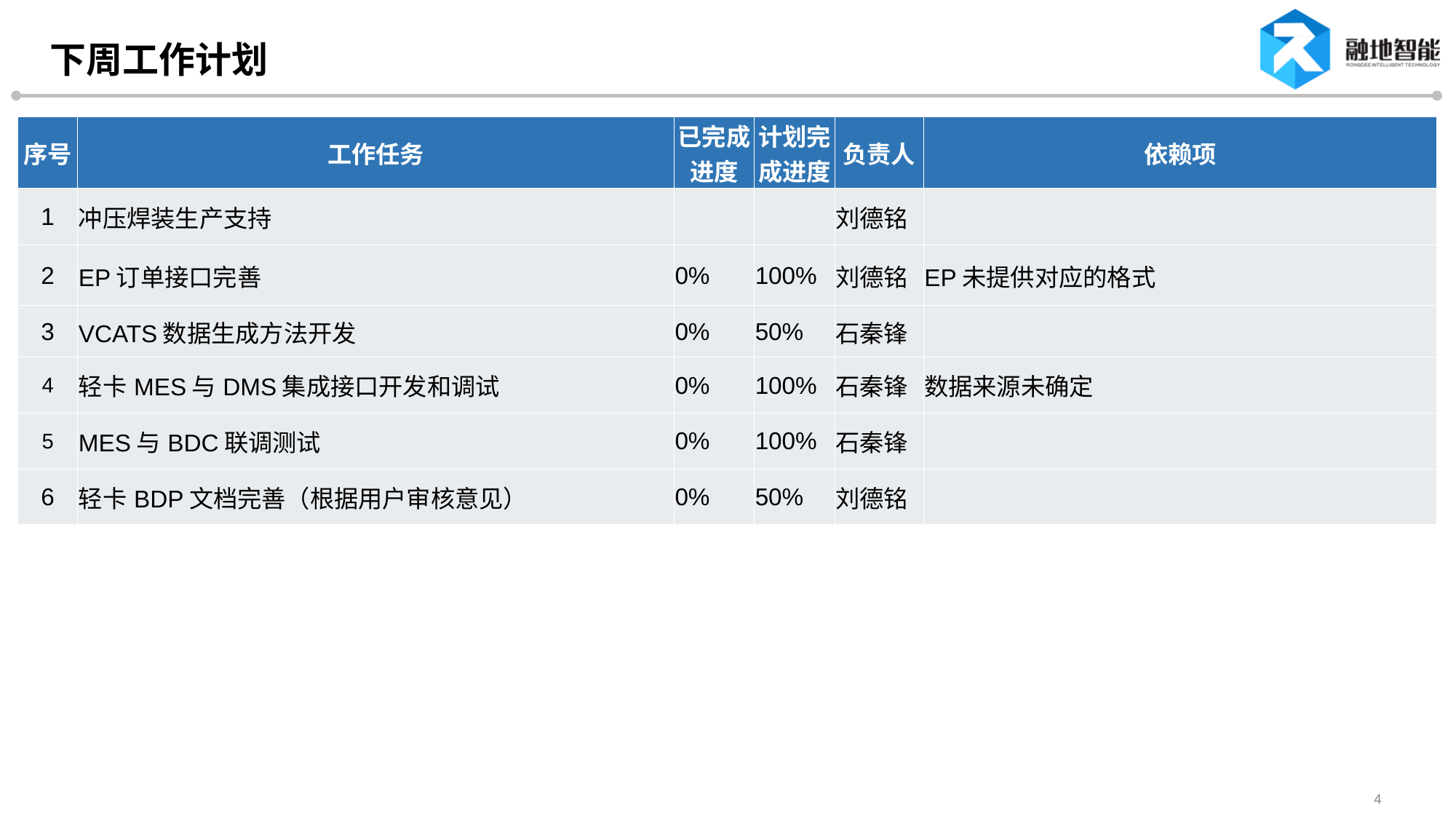

# 下周工作计划
| 序号 | 工作任务 | 已完成进度 | 计划完成进度 | 负责人 | 依赖项 |
| --- | --- | --- | --- | --- | --- |
| 1 | 冲压焊装生产支持 |  |  | 刘德铭 |  |
| 2 | EP订单接口完善 | 0% | 100% | 刘德铭 | EP未提供对应的格式 |
| 3 | VCATS数据生成方法开发 | 0% | 50% | 石秦锋 |  |
| 4 | 轻卡MES与DMS集成接口开发和调试 | 0% | 100% | 石秦锋 | 数据来源未确定 |
| 5 | MES与BDC联调测试 | 0% | 100% | 石秦锋 |  |
| 6 | 轻卡BDP文档完善（根据用户审核意见） | 0% | 50% | 刘德铭 |  |
|  |  |  |  |  |  |